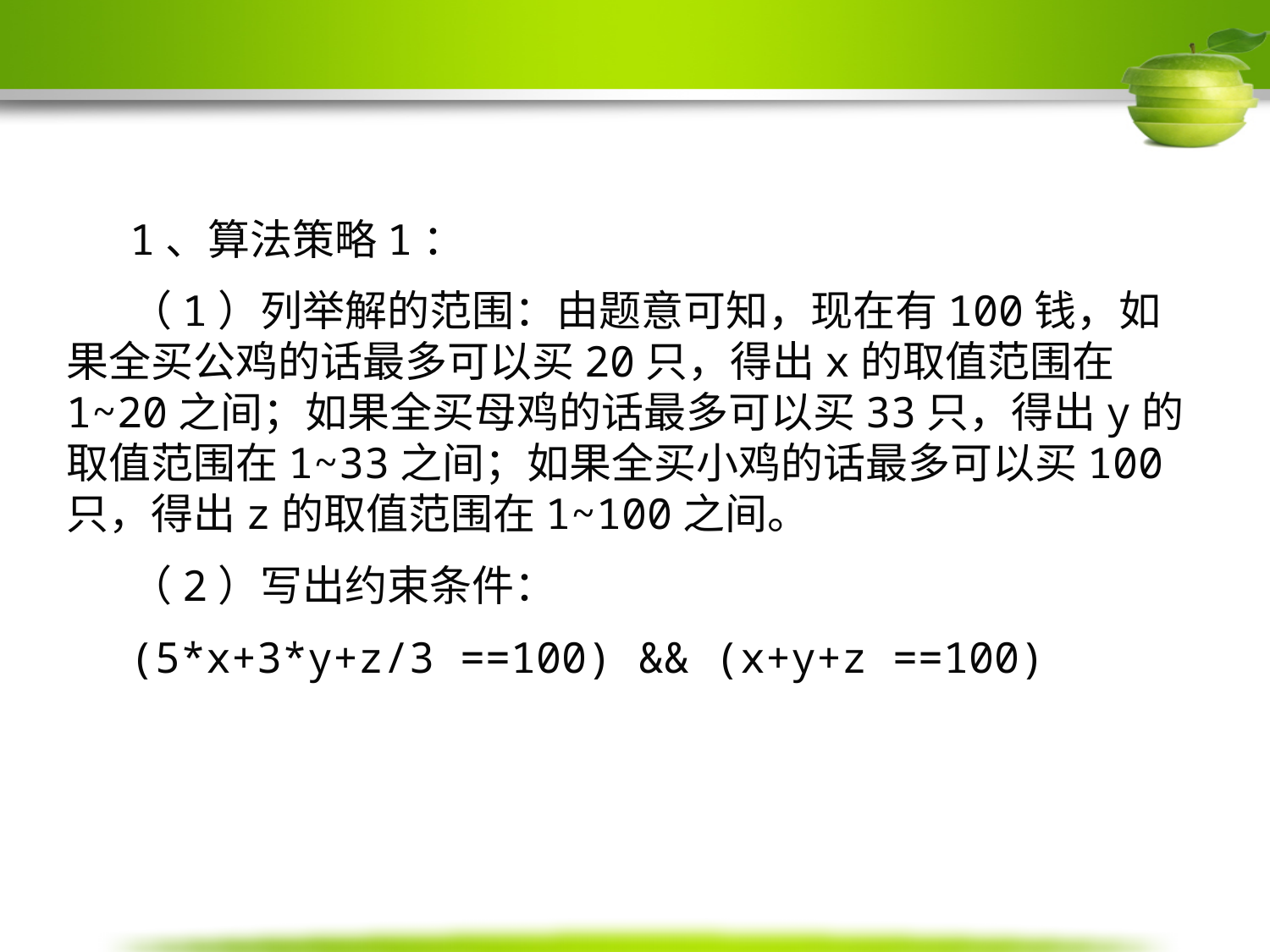

1、算法策略1：
（1）列举解的范围：由题意可知，现在有100钱，如果全买公鸡的话最多可以买20只，得出x的取值范围在1~20之间；如果全买母鸡的话最多可以买33只，得出y的取值范围在1~33之间；如果全买小鸡的话最多可以买100只，得出z的取值范围在1~100之间。
（2）写出约束条件：
(5*x+3*y+z/3 ==100) && (x+y+z ==100)